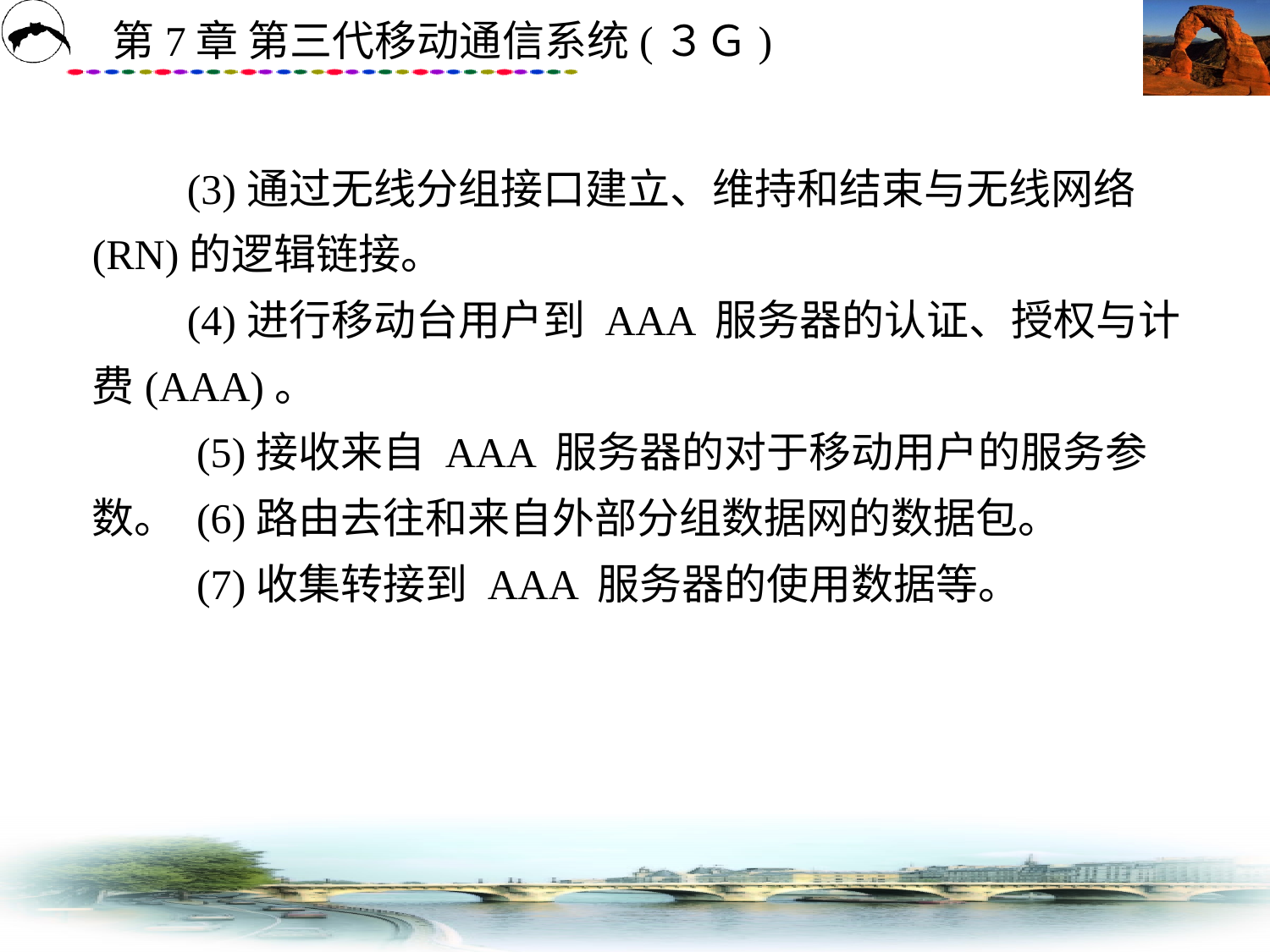

# (3)通过无线分组接口建立、维持和结束与无线网络(RN)的逻辑链接。 　　(4)进行移动台用户到 AAA 服务器的认证、授权与计费(AAA)。 　　 (5)接收来自 AAA 服务器的对于移动用户的服务参数。 (6)路由去往和来自外部分组数据网的数据包。 　　 (7)收集转接到 AAA 服务器的使用数据等。